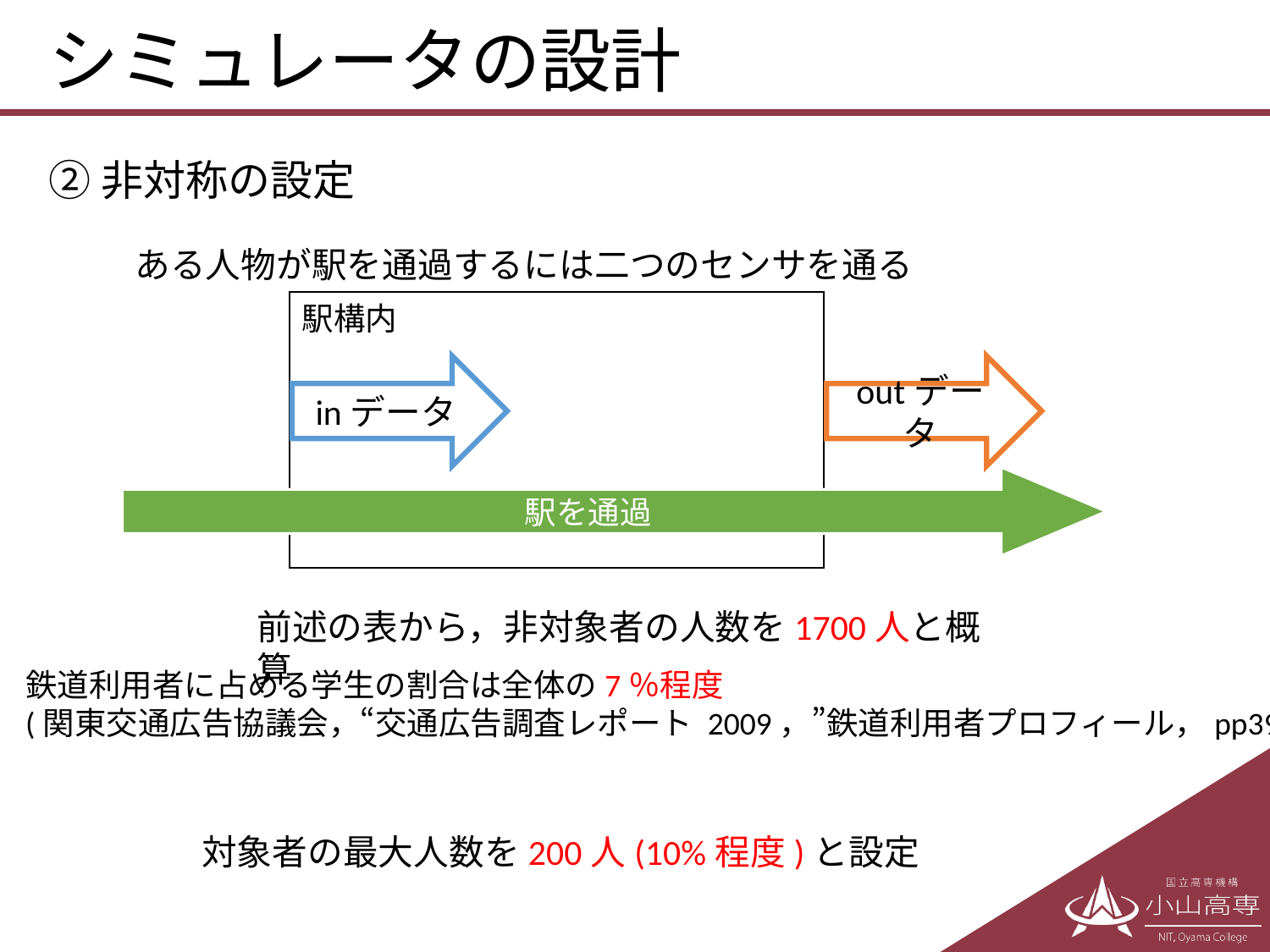

# シミュレータの設計
②非対称の設定
ある人物が駅を通過するには二つのセンサを通る

駅構内
inデータ
outデータ
駅を通過
前述の表から，非対象者の人数を1700人と概算
鉄道利用者に占める学生の割合は全体の7％程度
(関東交通広告協議会，“交通広告調査レポート 2009，”鉄道利用者プロフィール，pp39)
対象者の最大人数を200人(10%程度)と設定